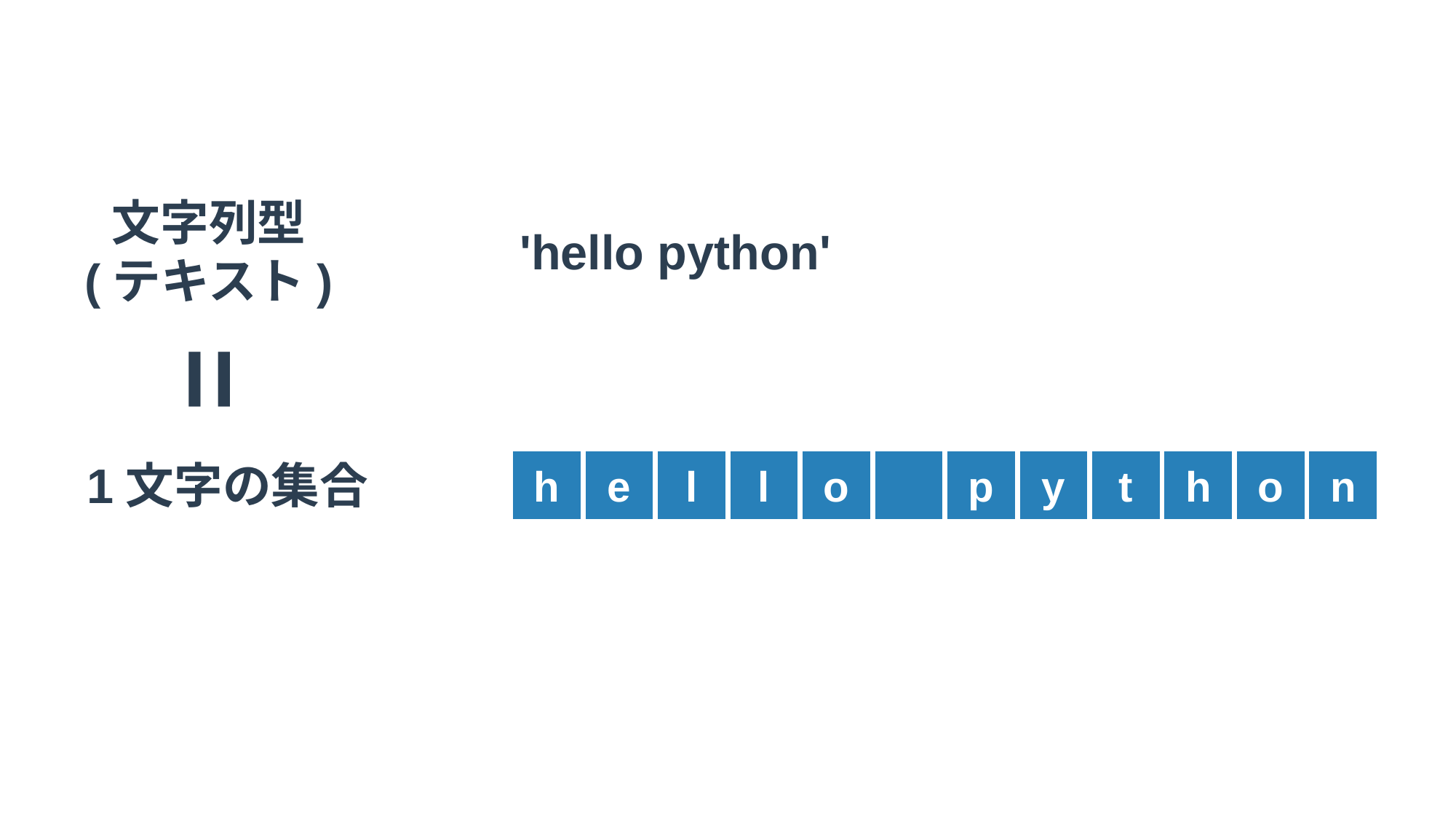

文字列型
(テキスト)
'hello python'
=
1文字の集合
h
e
l
l
o

p
y
t
h
o
n